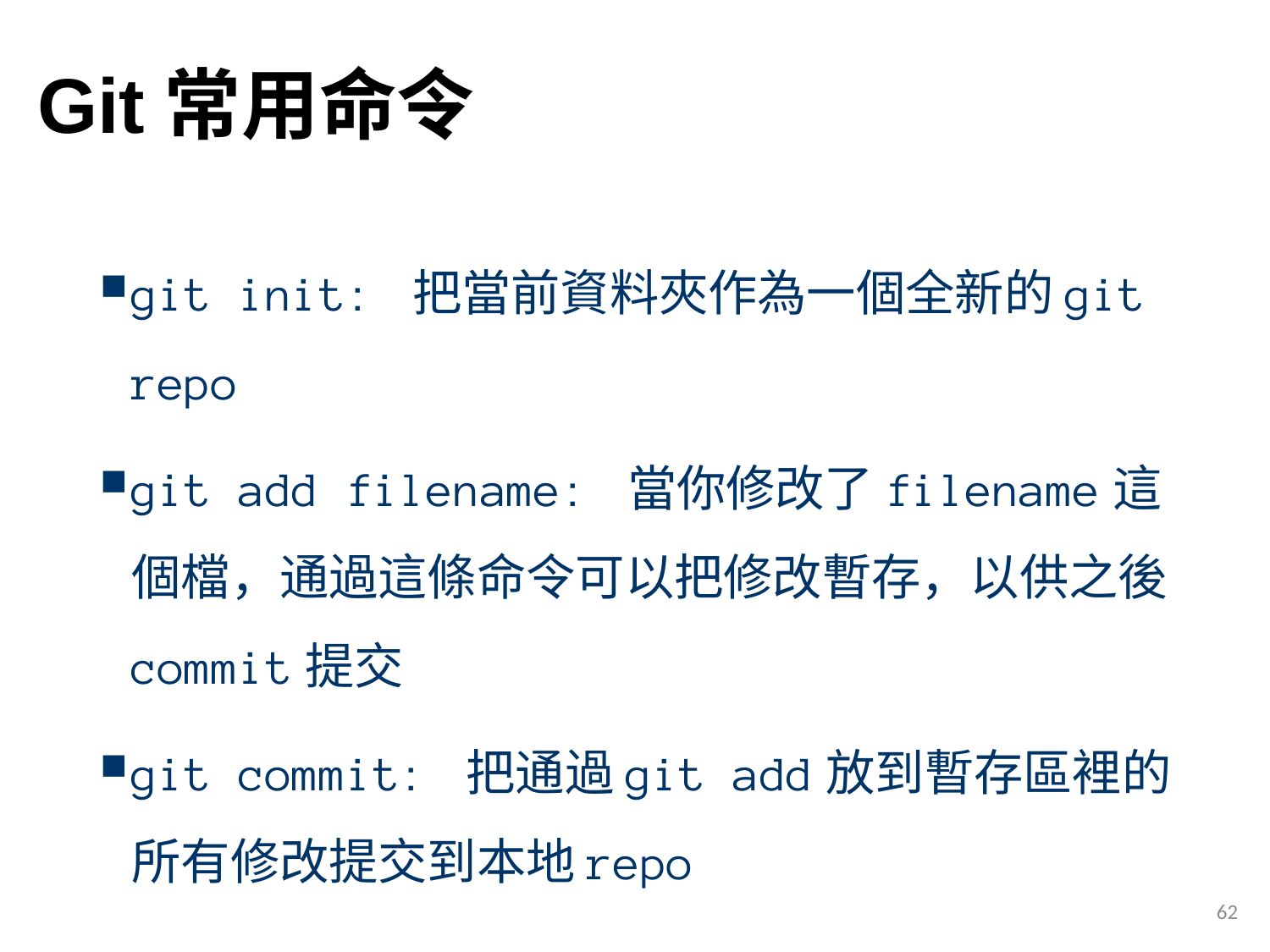

# Git常用命令
git init: 把當前資料夾作為一個全新的git repo
git add filename: 當你修改了filename這個檔，通過這條命令可以把修改暫存，以供之後commit提交
git commit: 把通過git add放到暫存區裡的所有修改提交到本地repo
62